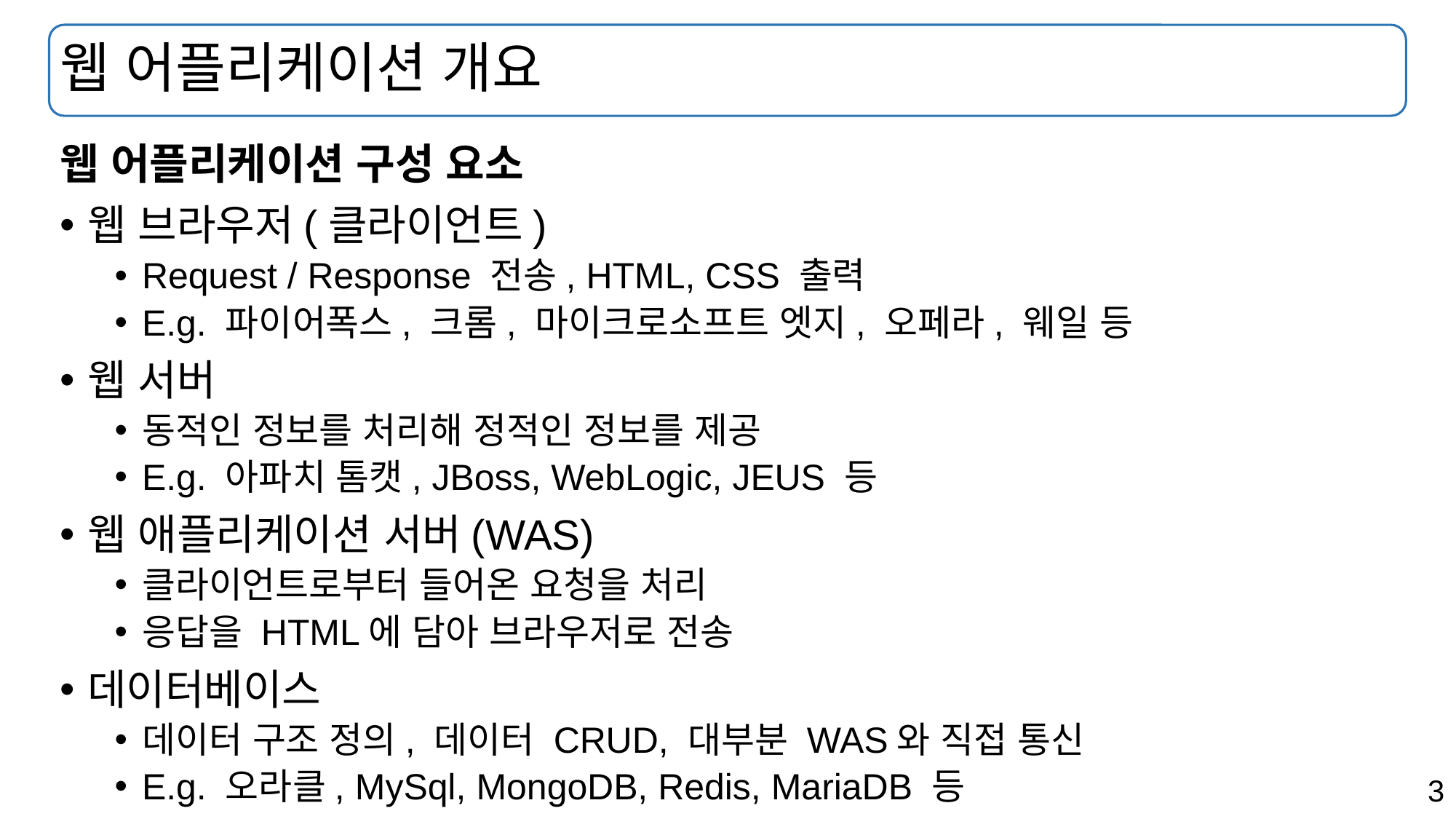

# 웹 어플리케이션 개요
웹 어플리케이션 구성 요소
웹 브라우저(클라이언트)
Request / Response 전송, HTML, CSS 출력
E.g. 파이어폭스, 크롬, 마이크로소프트 엣지, 오페라, 웨일 등
웹 서버
동적인 정보를 처리해 정적인 정보를 제공
E.g. 아파치 톰캣, JBoss, WebLogic, JEUS 등
웹 애플리케이션 서버(WAS)
클라이언트로부터 들어온 요청을 처리
응답을 HTML에 담아 브라우저로 전송
데이터베이스
데이터 구조 정의, 데이터 CRUD, 대부분 WAS와 직접 통신
E.g. 오라클, MySql, MongoDB, Redis, MariaDB 등